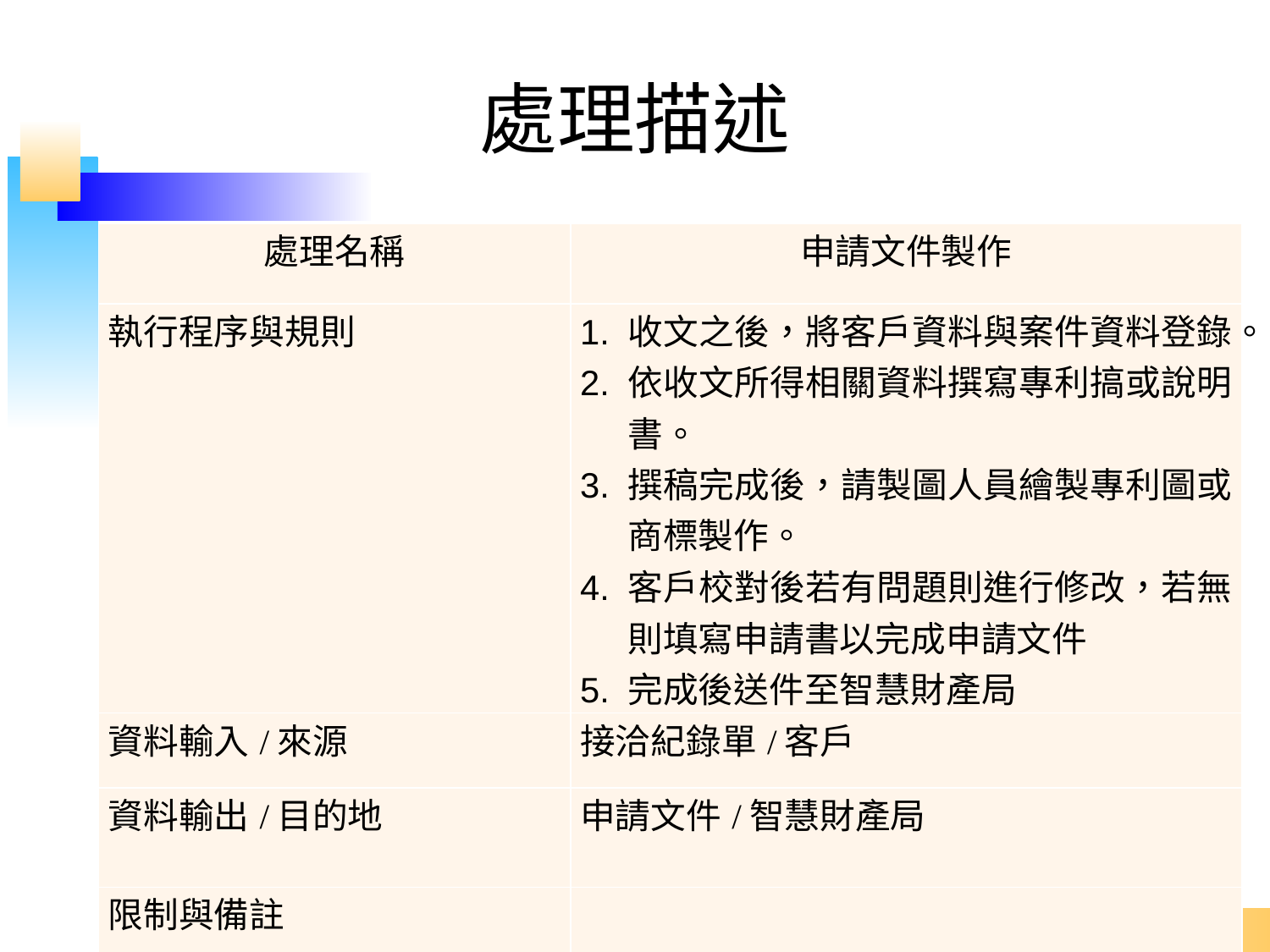

# 處理描述
| 處理名稱 | 申請文件製作 |
| --- | --- |
| 執行程序與規則 | 收文之後，將客戶資料與案件資料登錄。 依收文所得相關資料撰寫專利搞或說明書。 撰稿完成後，請製圖人員繪製專利圖或商標製作。 客戶校對後若有問題則進行修改，若無則填寫申請書以完成申請文件 完成後送件至智慧財產局 |
| 資料輸入/來源 | 接洽紀錄單/客戶 |
| 資料輸出/目的地 | 申請文件/智慧財產局 |
| 限制與備註 |  |